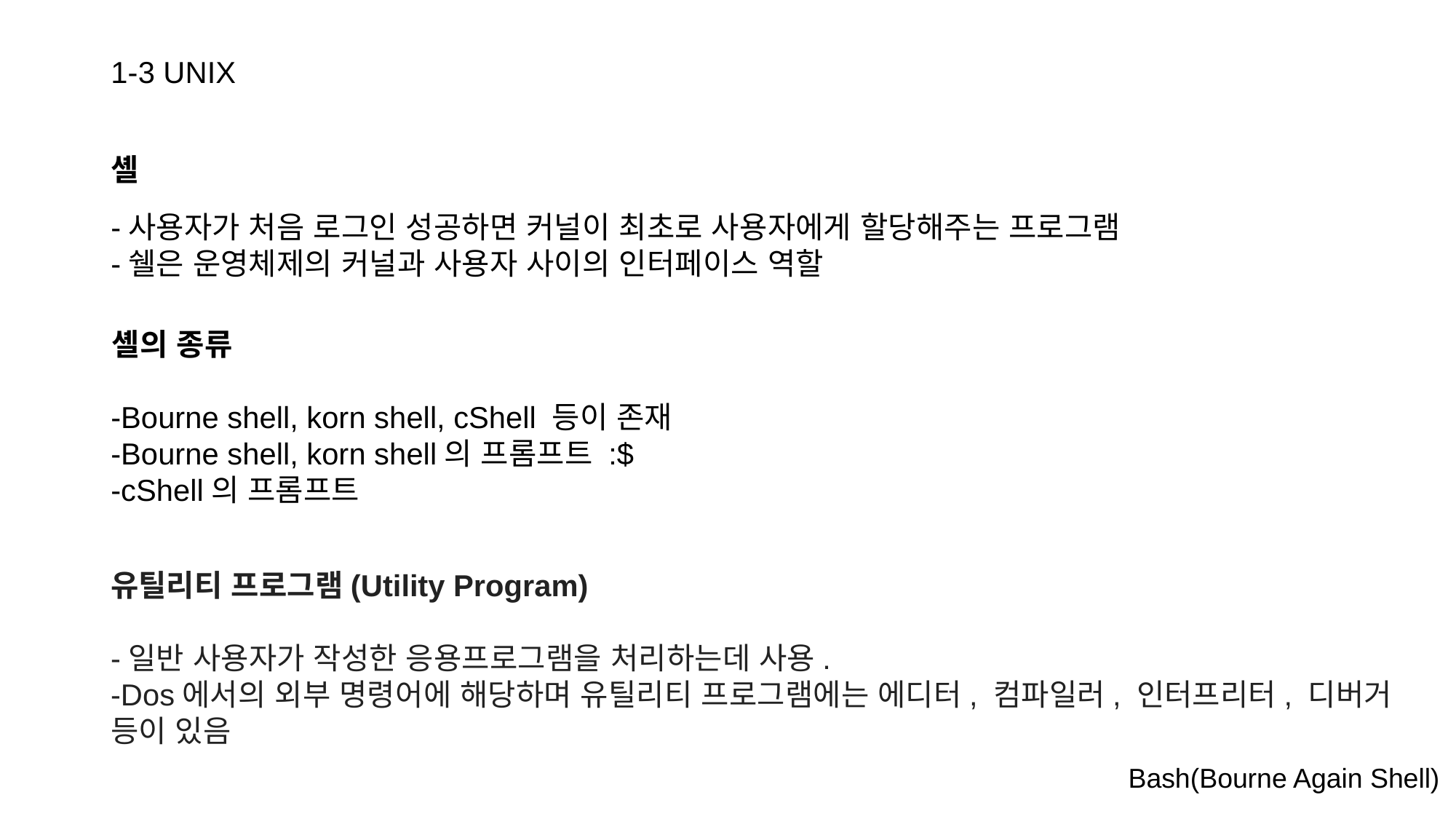

# 1-3 UNIX
셸
-사용자가 처음 로그인 성공하면 커널이 최초로 사용자에게 할당해주는 프로그램
-쉘은 운영체제의 커널과 사용자 사이의 인터페이스 역할
셸의 종류
-Bourne shell, korn shell, cShell 등이 존재
-Bourne shell, korn shell의 프롬프트 :$
-cShell의 프롬프트
유틸리티 프로그램(Utility Program)

-일반 사용자가 작성한 응용프로그램을 처리하는데 사용.
-Dos에서의 외부 명령어에 해당하며 유틸리티 프로그램에는 에디터, 컴파일러, 인터프리터, 디버거  등이 있음
Bash(Bourne Again Shell)